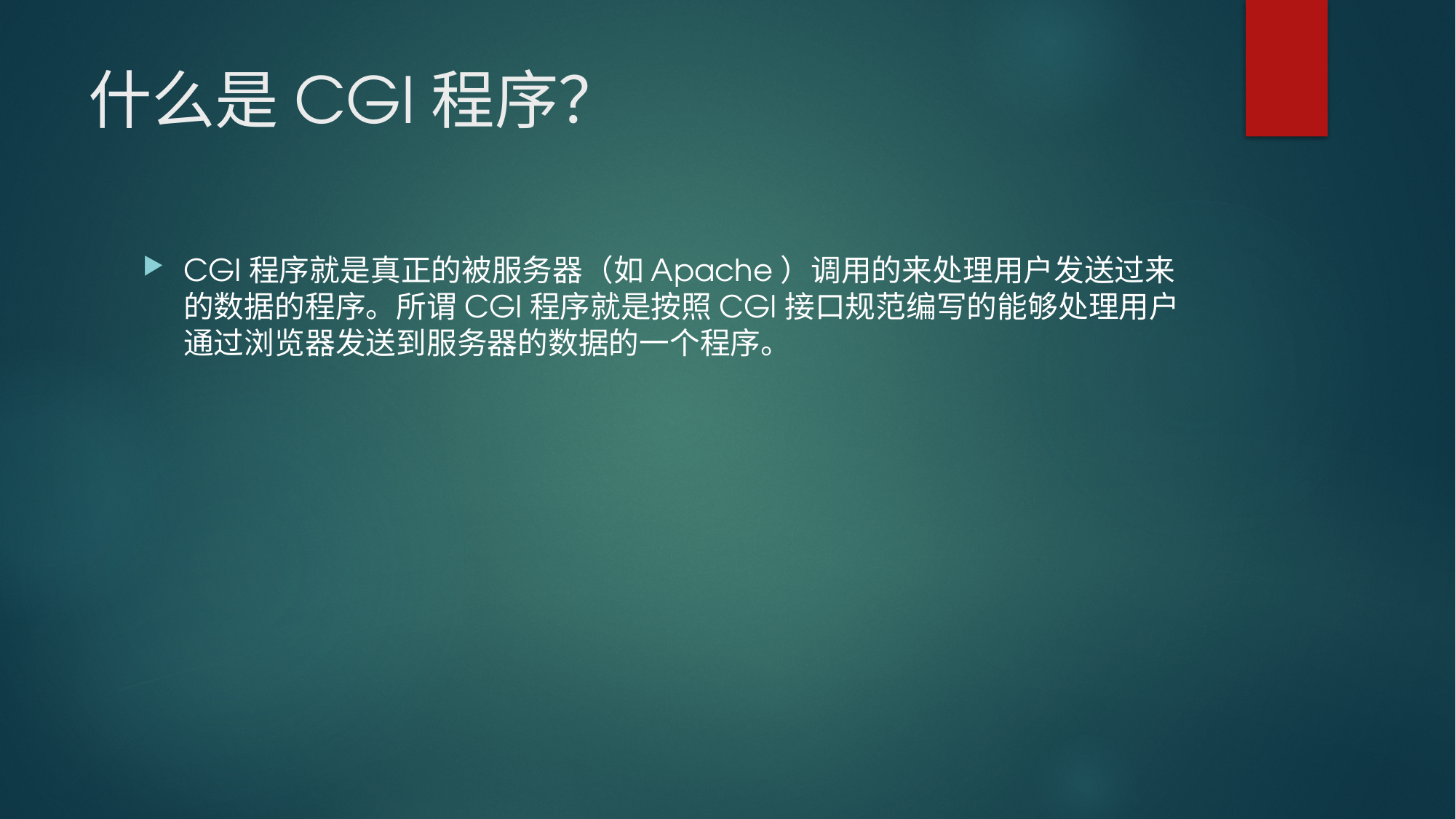

# 什么是CGI程序？
CGI程序就是真正的被服务器（如Apache）调用的来处理用户发送过来的数据的程序。所谓CGI程序就是按照CGI接口规范编写的能够处理用户通过浏览器发送到服务器的数据的一个程序。